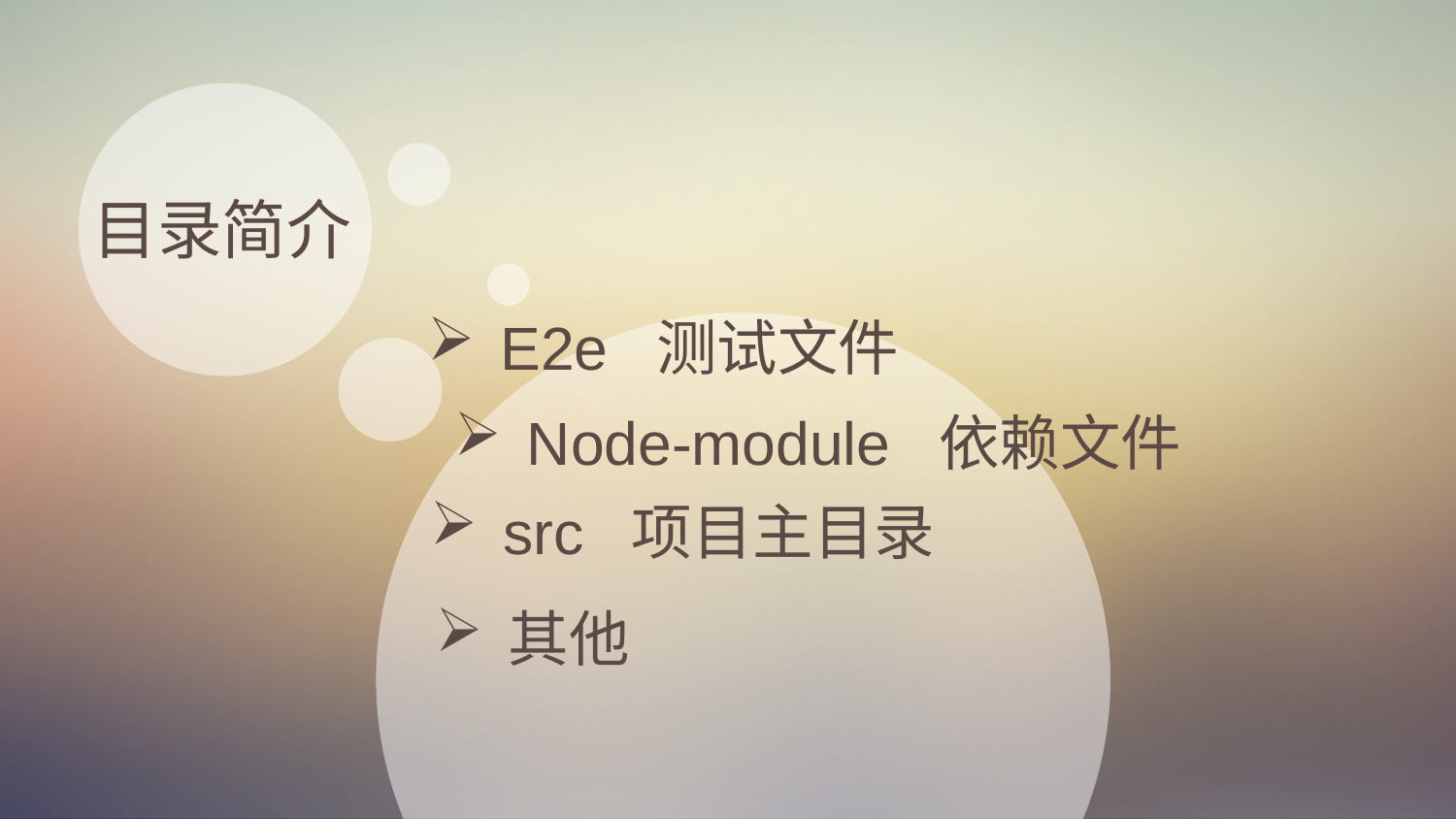

目录简介
E2e  测试文件

Node-module  依赖文件
src  项目主目录
其他